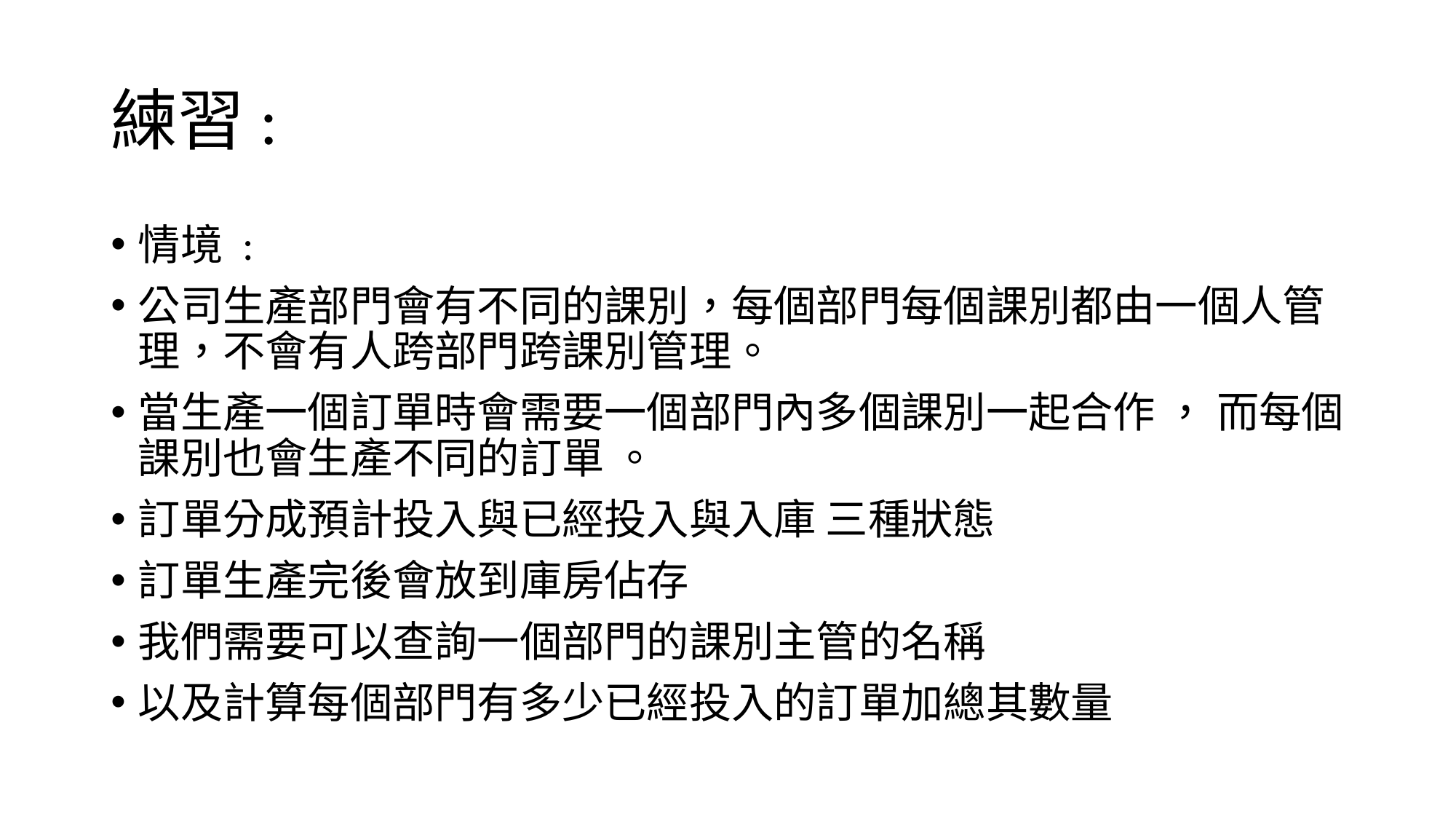

# 練習:
情境 :
公司生產部門會有不同的課別，每個部門每個課別都由一個人管理，不會有人跨部門跨課別管理。
當生產一個訂單時會需要一個部門內多個課別一起合作 ， 而每個課別也會生產不同的訂單 。
訂單分成預計投入與已經投入與入庫 三種狀態
訂單生產完後會放到庫房佔存
我們需要可以查詢一個部門的課別主管的名稱
以及計算每個部門有多少已經投入的訂單加總其數量